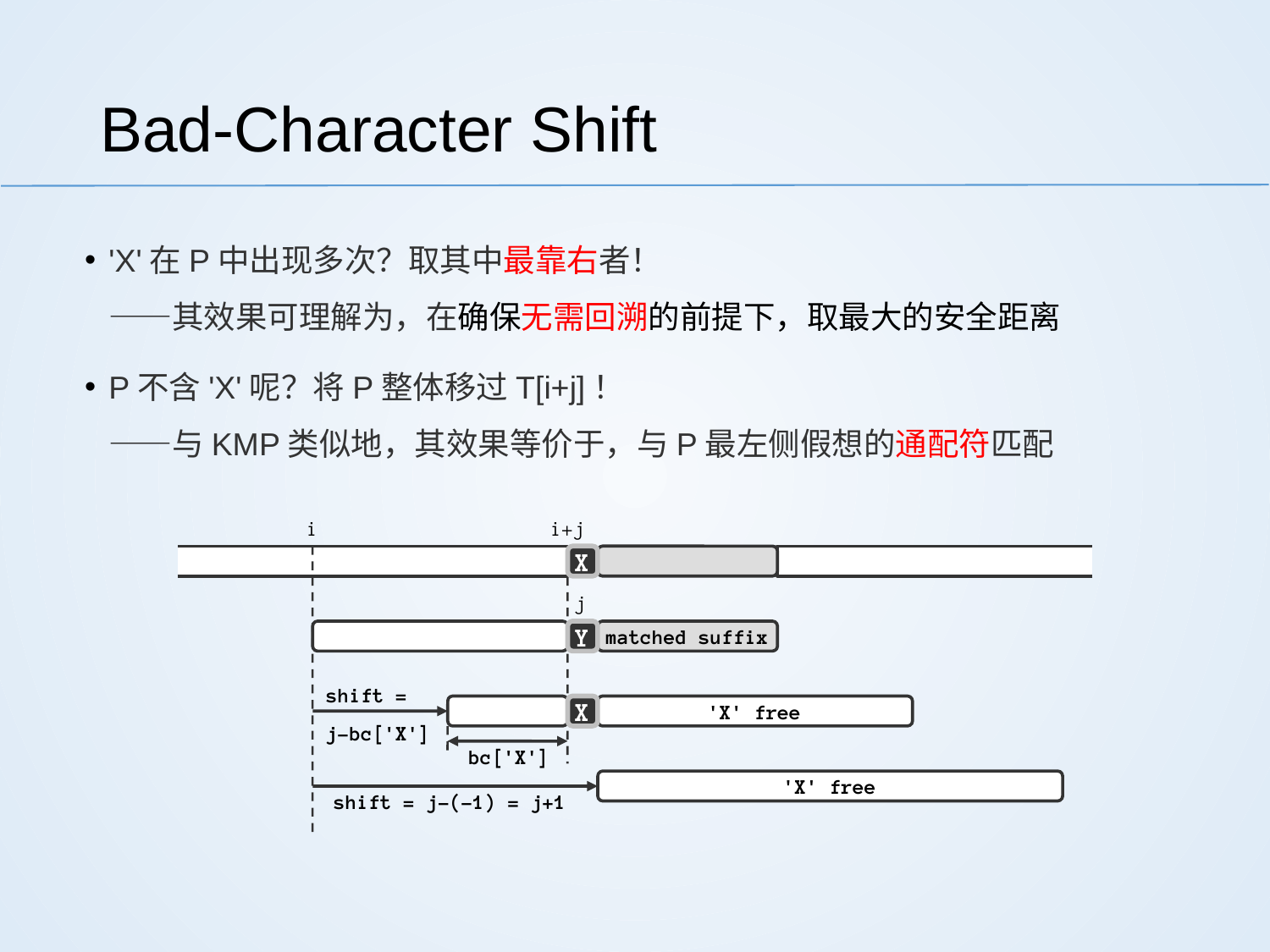

# Bad-Character Shift
'X'在P中出现多次？取其中最靠右者！
——其效果可理解为，在确保无需回溯的前提下，取最大的安全距离
P不含'X'呢？将P整体移过T[i+j]！
——与KMP类似地，其效果等价于，与P最左侧假想的通配符匹配
i
i+j

X

j

Y
matched suffix
shift =
j-bc['X']

X
'X' free

bc['X']

'X' free
shift = j-(-1) = j+1